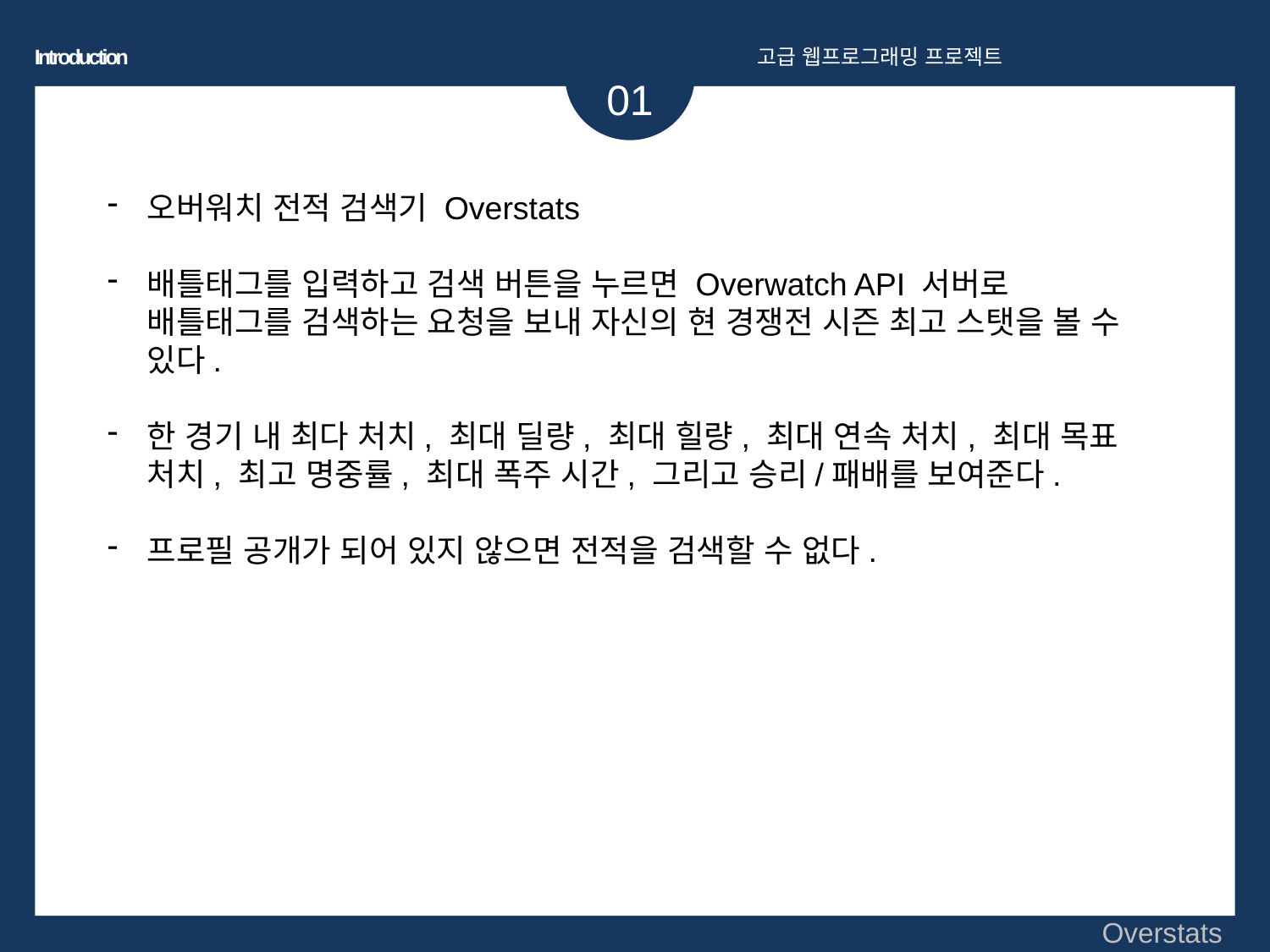

Introduction
고급 웹프로그래밍 프로젝트
01

오버워치 전적 검색기 Overstats

배틀태그를 입력하고 검색 버튼을 누르면 Overwatch API 서버로 배틀태그를 검색하는 요청을 보내 자신의 현 경쟁전 시즌 최고 스탯을 볼 수 있다.

한 경기 내 최다 처치, 최대 딜량, 최대 힐량, 최대 연속 처치, 최대 목표 처치, 최고 명중률, 최대 폭주 시간, 그리고 승리/패배를 보여준다.

프로필 공개가 되어 있지 않으면 전적을 검색할 수 없다.
Overstats